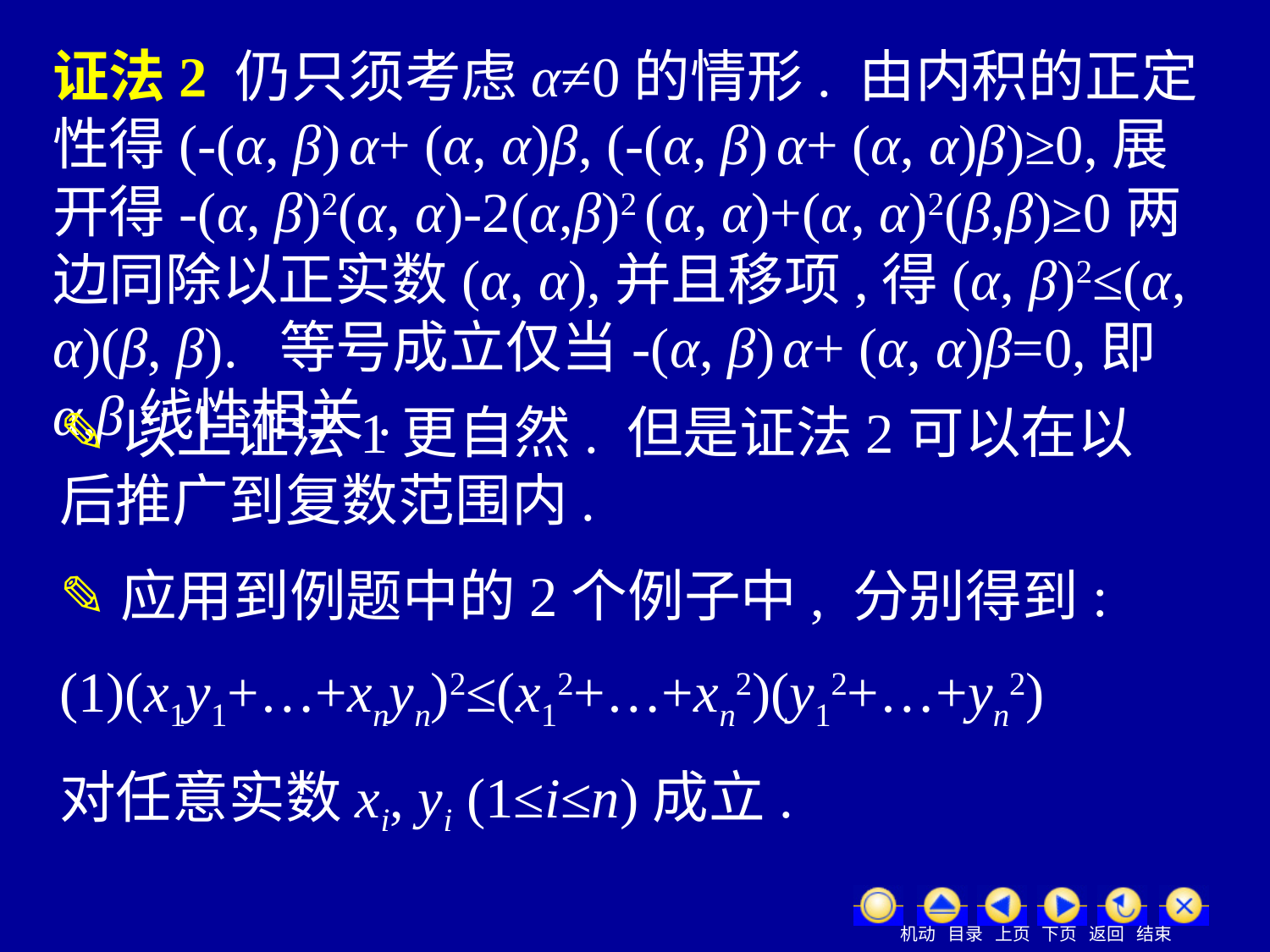

证法2 仍只须考虑α≠0的情形. 由内积的正定性得(-(α, β) α+ (α, α)β, (-(α, β) α+ (α, α)β)≥0,展开得-(α, β)2(α, α)-2(α,β)2 (α, α)+(α, α)2(β,β)≥0两边同除以正实数(α, α),并且移项,得(α, β)2≤(α, α)(β, β).  等号成立仅当-(α, β) α+ (α, α)β=0,即α,β线性相关.
✎以上证法1更自然. 但是证法2可以在以后推广到复数范围内.
✎应用到例题中的2个例子中, 分别得到:
(1)(x1y1+…+xnyn)2≤(x12+…+xn2)(y12+…+yn2)
对任意实数xi, yi (1≤i≤n)成立.